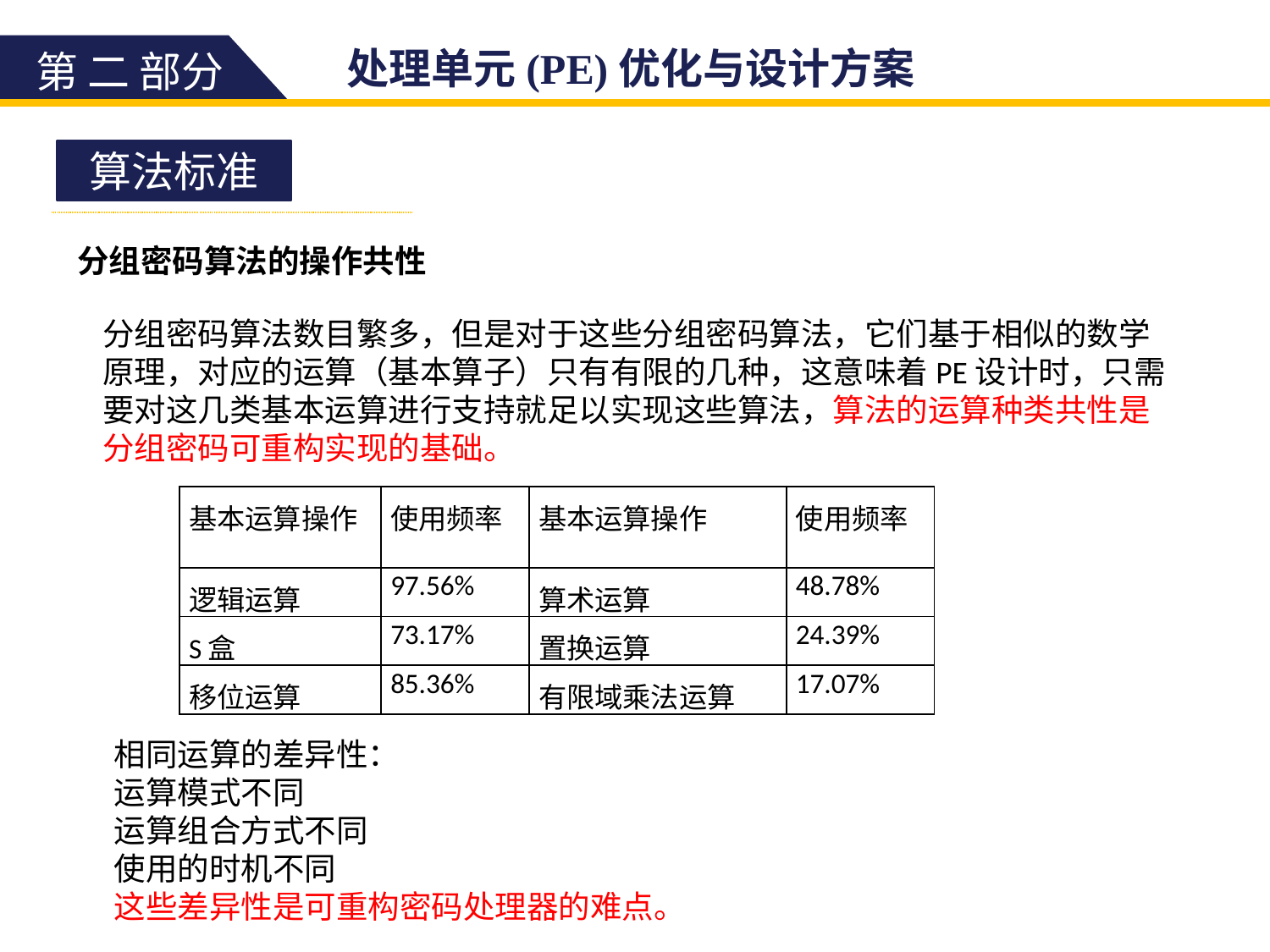

处理单元(PE)优化与设计方案

第 二 部分

算法标准

分组密码算法的操作共性
分组密码算法数目繁多，但是对于这些分组密码算法，它们基于相似的数学原理，对应的运算（基本算子）只有有限的几种，这意味着PE设计时，只需要对这几类基本运算进行支持就足以实现这些算法，算法的运算种类共性是分组密码可重构实现的基础。
| 基本运算操作 | 使用频率 | 基本运算操作 | 使用频率 |
| --- | --- | --- | --- |
| 逻辑运算 | 97.56% | 算术运算 | 48.78% |
| S盒 | 73.17% | 置换运算 | 24.39% |
| 移位运算 | 85.36% | 有限域乘法运算 | 17.07% |
相同运算的差异性：
运算模式不同
运算组合方式不同
使用的时机不同
这些差异性是可重构密码处理器的难点。